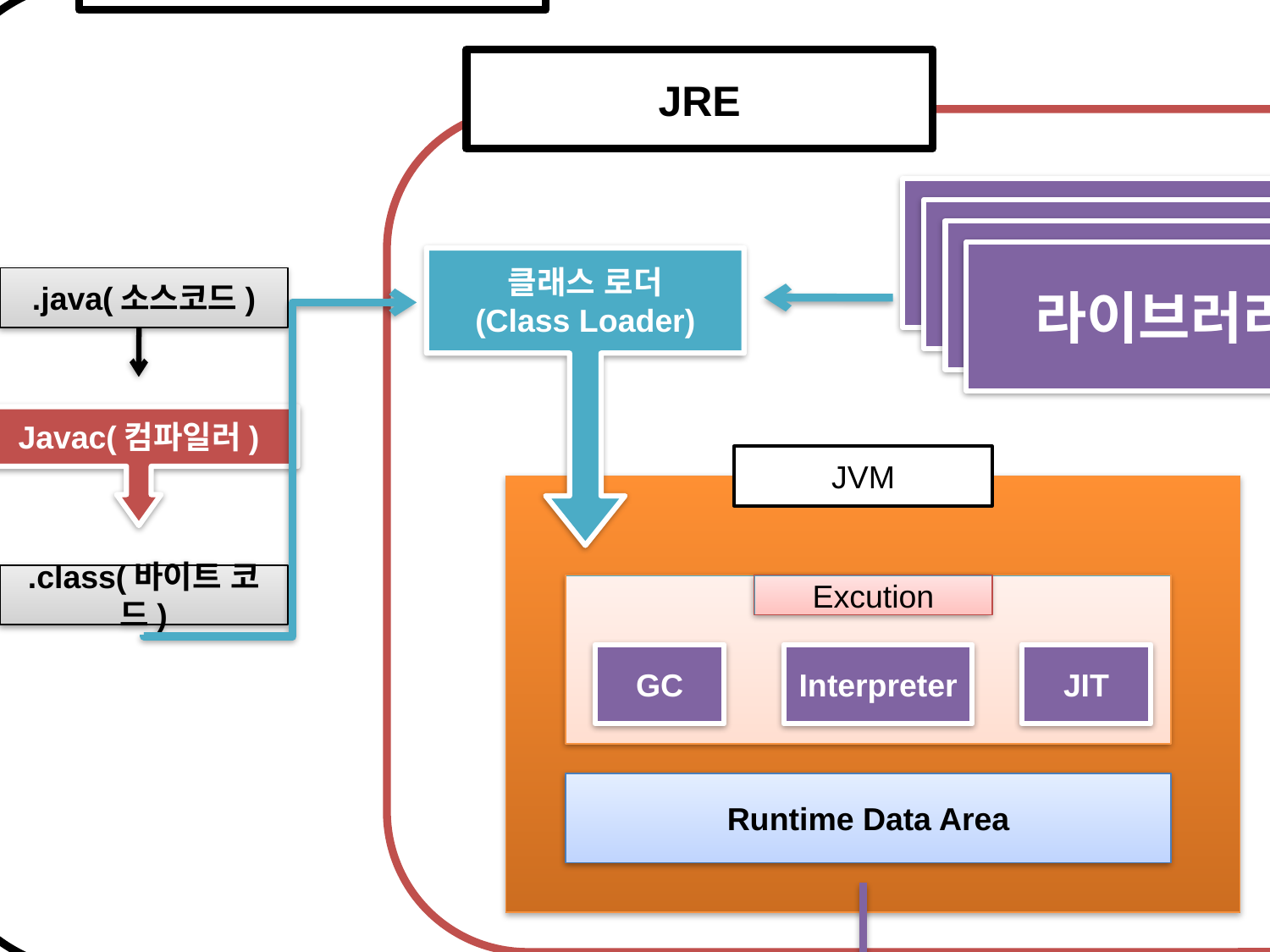

JDK

JRE

라이브러리
라이브러리
라이브러리
라이브러리
클래스 로더
(Class Loader)
.java(소스코드)

Javac(컴파일러)
JVM

.class(바이트 코드)

Excution

GC
Interpreter
JIT
Runtime Data Area
OS
HW